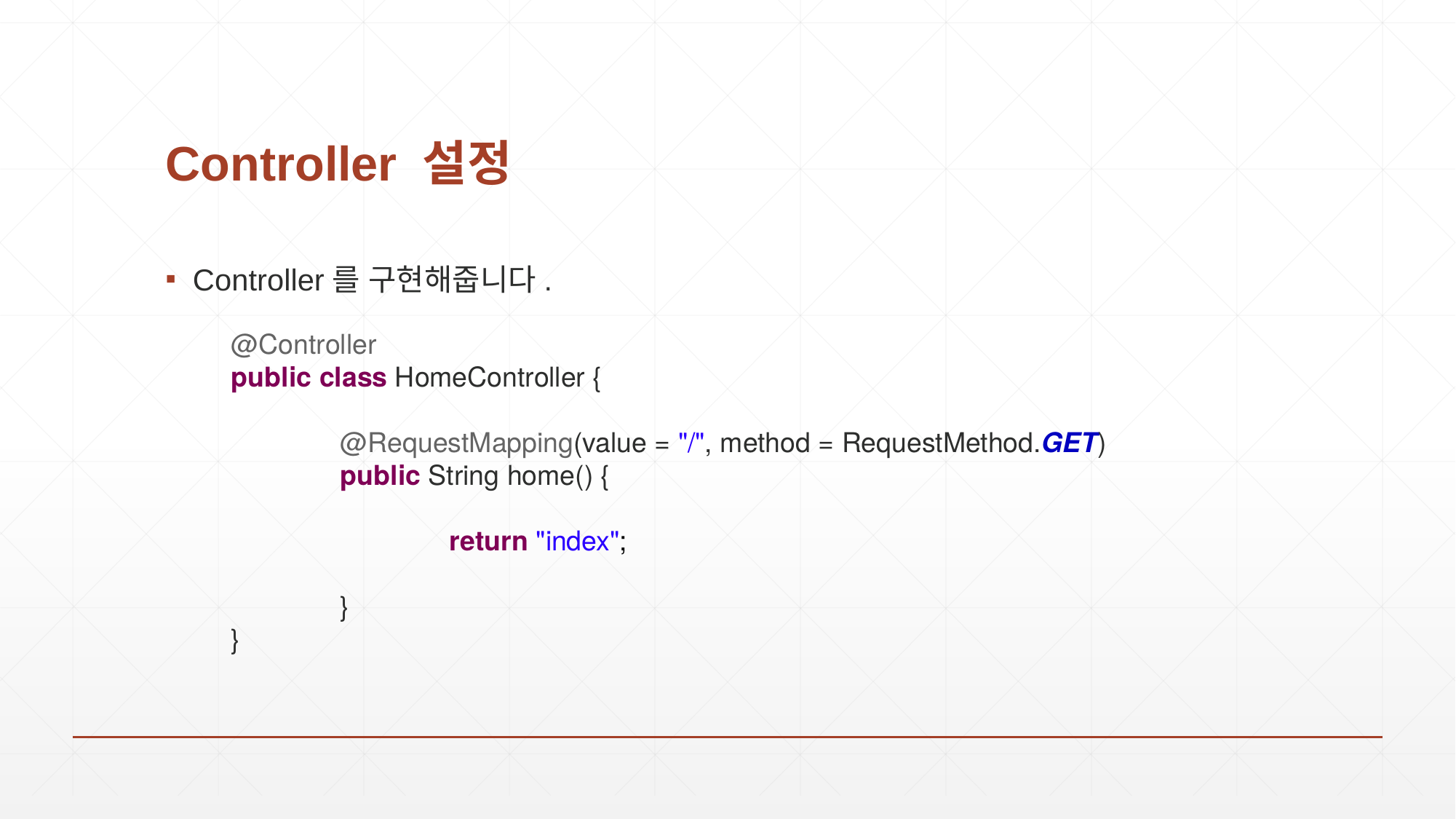

# Controller 설정
Controller를 구현해줍니다.
@Controller
public class HomeController {

	@RequestMapping(value = "/", method = RequestMethod.GET)
	public String home() {

		return "index";

	}
}